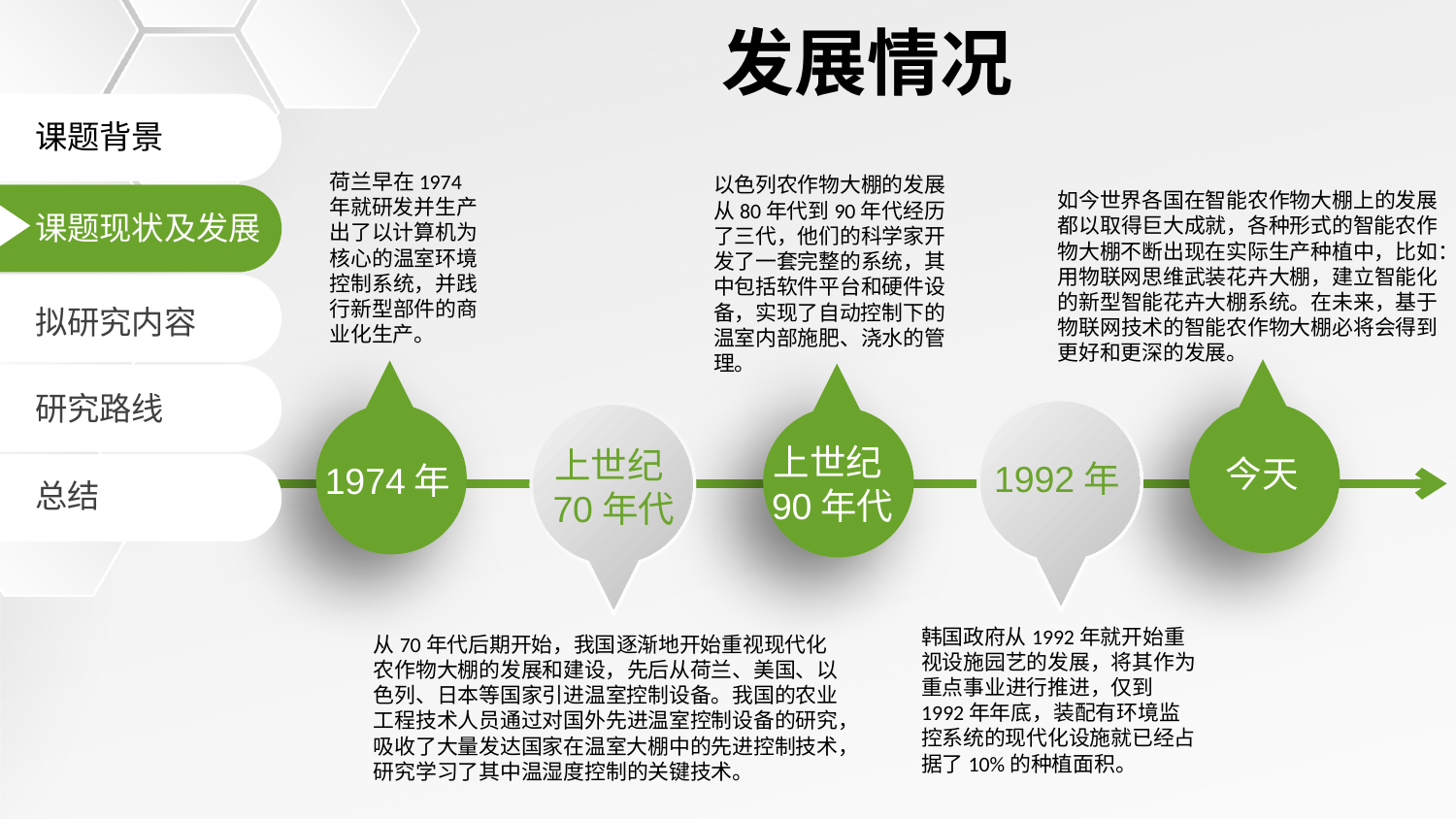

发展情况

课题背景
荷兰早在1974年就研发并生产出了以计算机为核心的温室环境控制系统，并践行新型部件的商业化生产。
以色列农作物大棚的发展从80年代到90年代经历了三代，他们的科学家开发了一套完整的系统，其中包括软件平台和硬件设备，实现了自动控制下的温室内部施肥、浇水的管理。
如今世界各国在智能农作物大棚上的发展都以取得巨大成就，各种形式的智能农作物大棚不断出现在实际生产种植中，比如：用物联网思维武装花卉大棚，建立智能化的新型智能花卉大棚系统。在未来，基于物联网技术的智能农作物大棚必将会得到更好和更深的发展。

课题现状及发展

拟研究内容

研究路线

上世纪90年代
上世纪70年代
今天
1992年
1974年

总结
韩国政府从1992年就开始重视设施园艺的发展，将其作为重点事业进行推进，仅到1992年年底，装配有环境监控系统的现代化设施就已经占据了10%的种植面积。
从70年代后期开始，我国逐渐地开始重视现代化农作物大棚的发展和建设，先后从荷兰、美国、以色列、日本等国家引进温室控制设备。我国的农业工程技术人员通过对国外先进温室控制设备的研究，吸收了大量发达国家在温室大棚中的先进控制技术，研究学习了其中温湿度控制的关键技术。
延时符